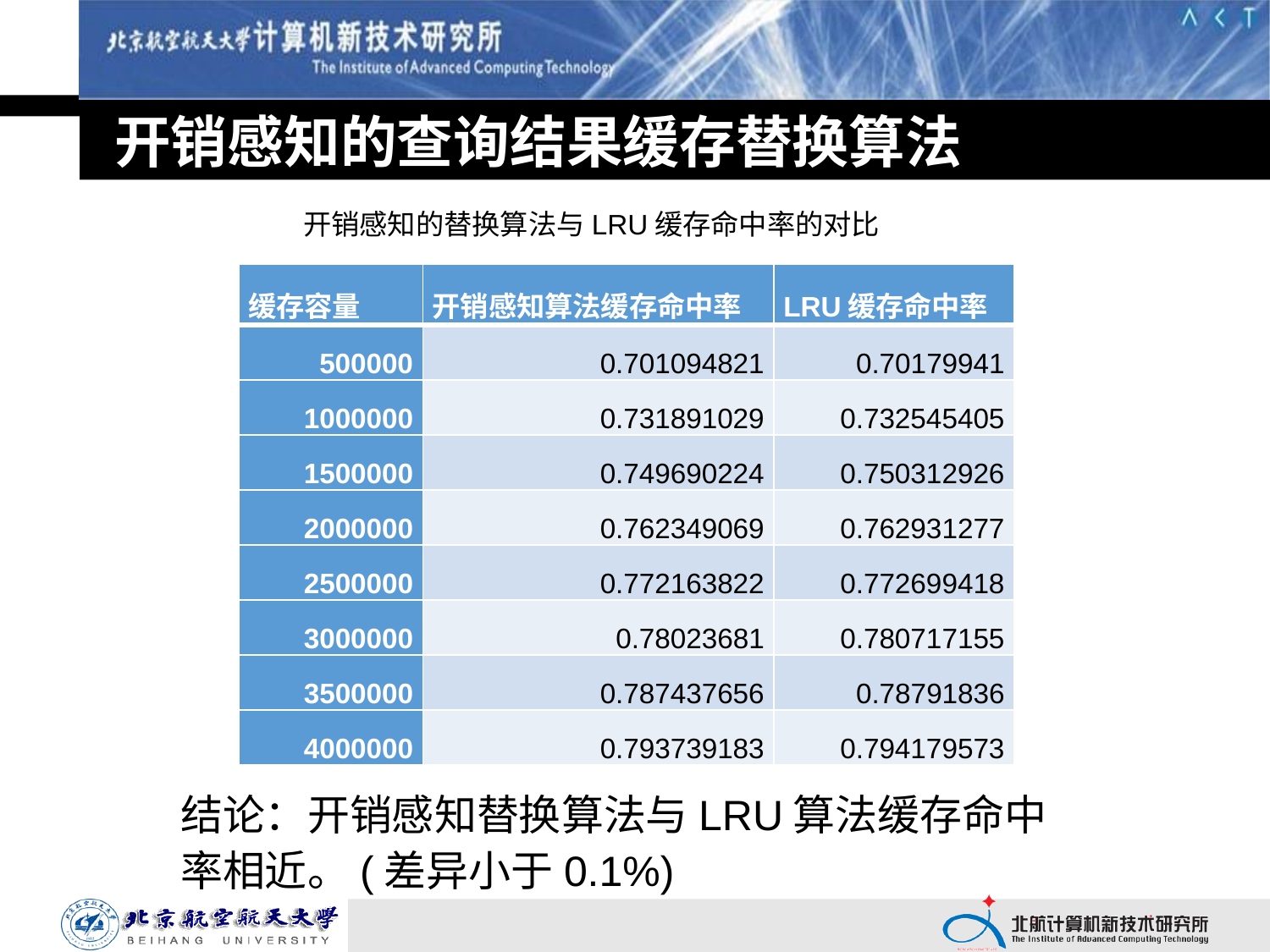

# 开销感知的查询结果缓存替换算法

开销感知的替换算法与LRU缓存命中率的对比
| 缓存容量 | 开销感知算法缓存命中率 | LRU缓存命中率 |
| --- | --- | --- |
| 500000 | 0.701094821 | 0.70179941 |
| 1000000 | 0.731891029 | 0.732545405 |
| 1500000 | 0.749690224 | 0.750312926 |
| 2000000 | 0.762349069 | 0.762931277 |
| 2500000 | 0.772163822 | 0.772699418 |
| 3000000 | 0.78023681 | 0.780717155 |
| 3500000 | 0.787437656 | 0.78791836 |
| 4000000 | 0.793739183 | 0.794179573 |
结论：开销感知替换算法与LRU算法缓存命中率相近。(差异小于0.1%)